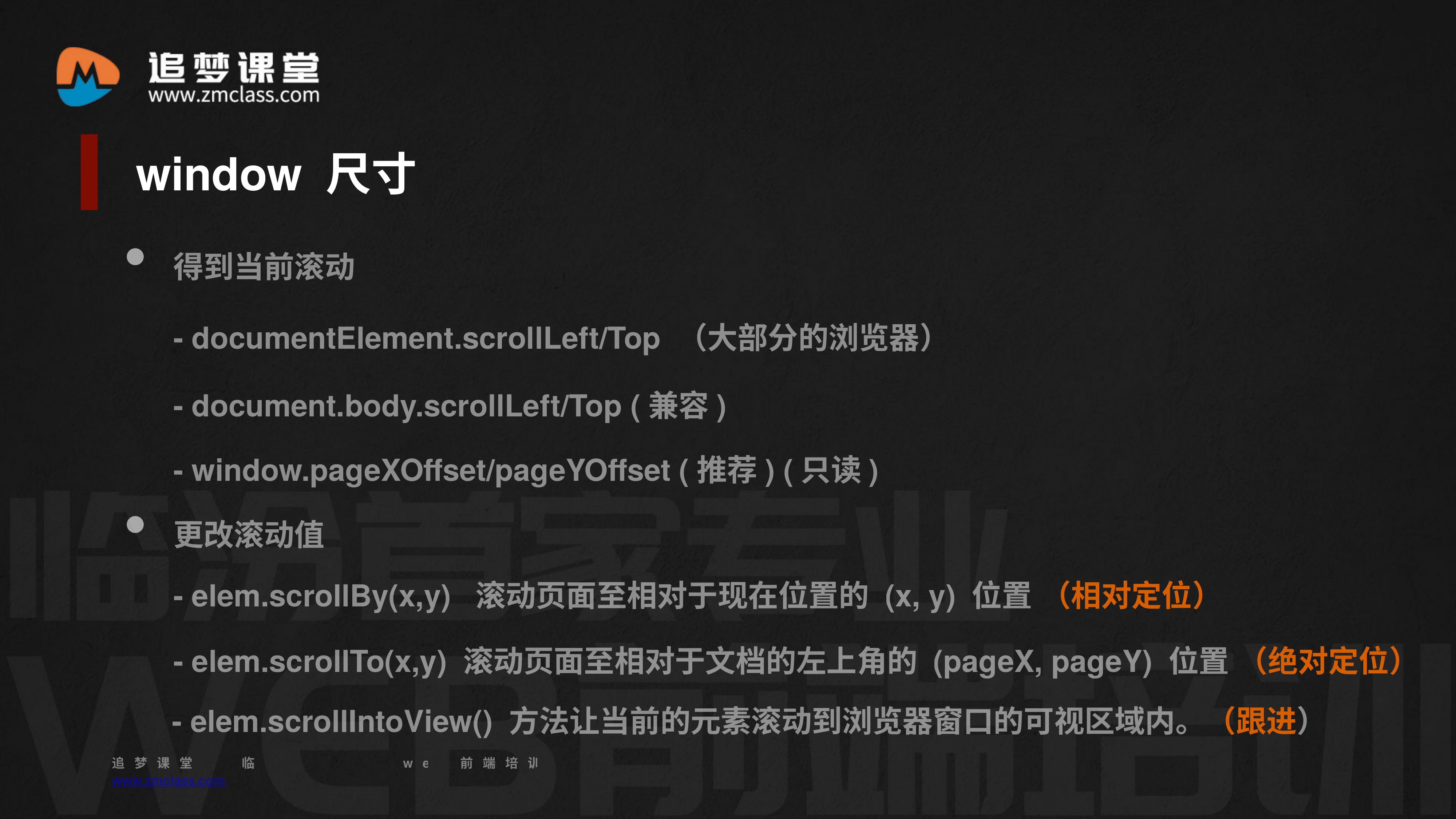

window 尺寸
得到当前滚动

- documentElement.scrollLeft/Top （大部分的浏览器）
- document.body.scrollLeft/Top (兼容)
- window.pageXOffset/pageYOffset (推荐) (只读)
更改滚动值

- elem.scrollBy(x,y)  滚动页面至相对于现在位置的 (x, y) 位置 （相对定位）
- elem.scrollTo(x,y) 滚动页面至相对于文档的左上角的 (pageX, pageY) 位置 （绝对定位）
- elem.scrollIntoView() 方法让当前的元素滚动到浏览器窗口的可视区域内。（跟进）
追梦课堂   临汾首家专业的web前端培训机构                                                          www.zmclass.com
12